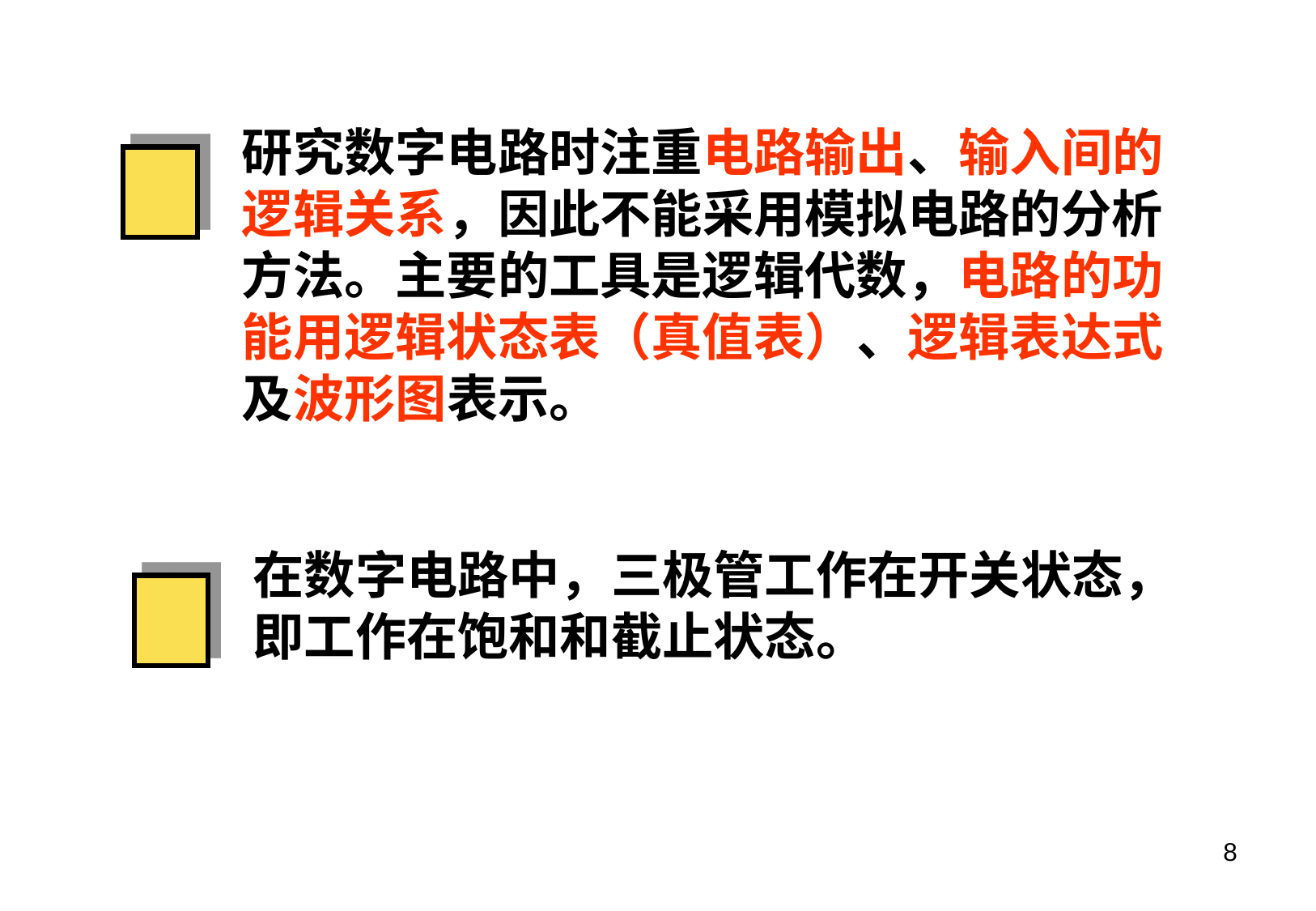

研究数字电路时注重电路输出、输入间的逻辑关系，因此不能采用模拟电路的分析方法。主要的工具是逻辑代数，电路的功能用逻辑状态表（真值表）、逻辑表达式及波形图表示。

在数字电路中，三极管工作在开关状态，即工作在饱和和截止状态。

8